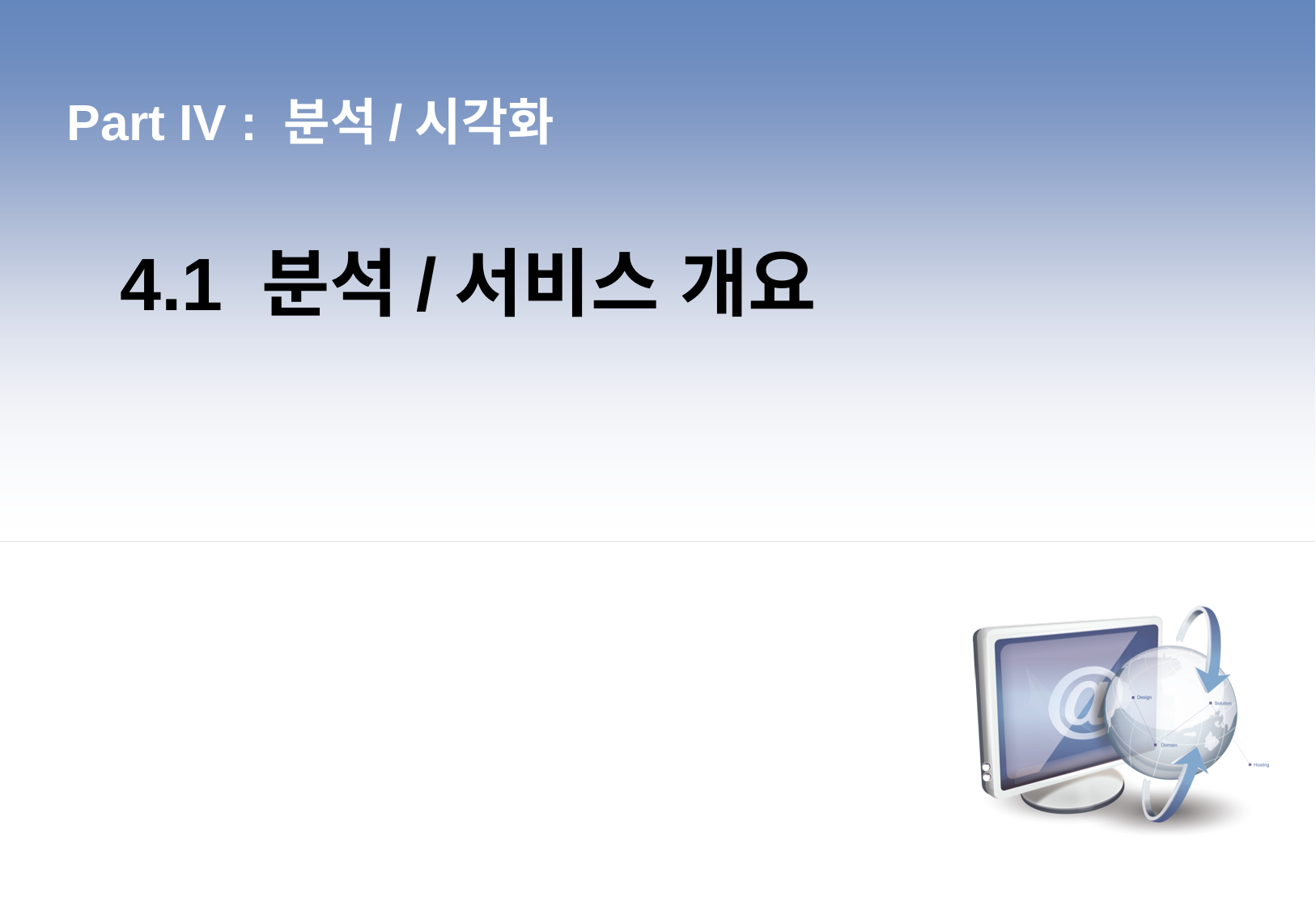

Part IV : 분석/시각화
4.1 분석/서비스 개요